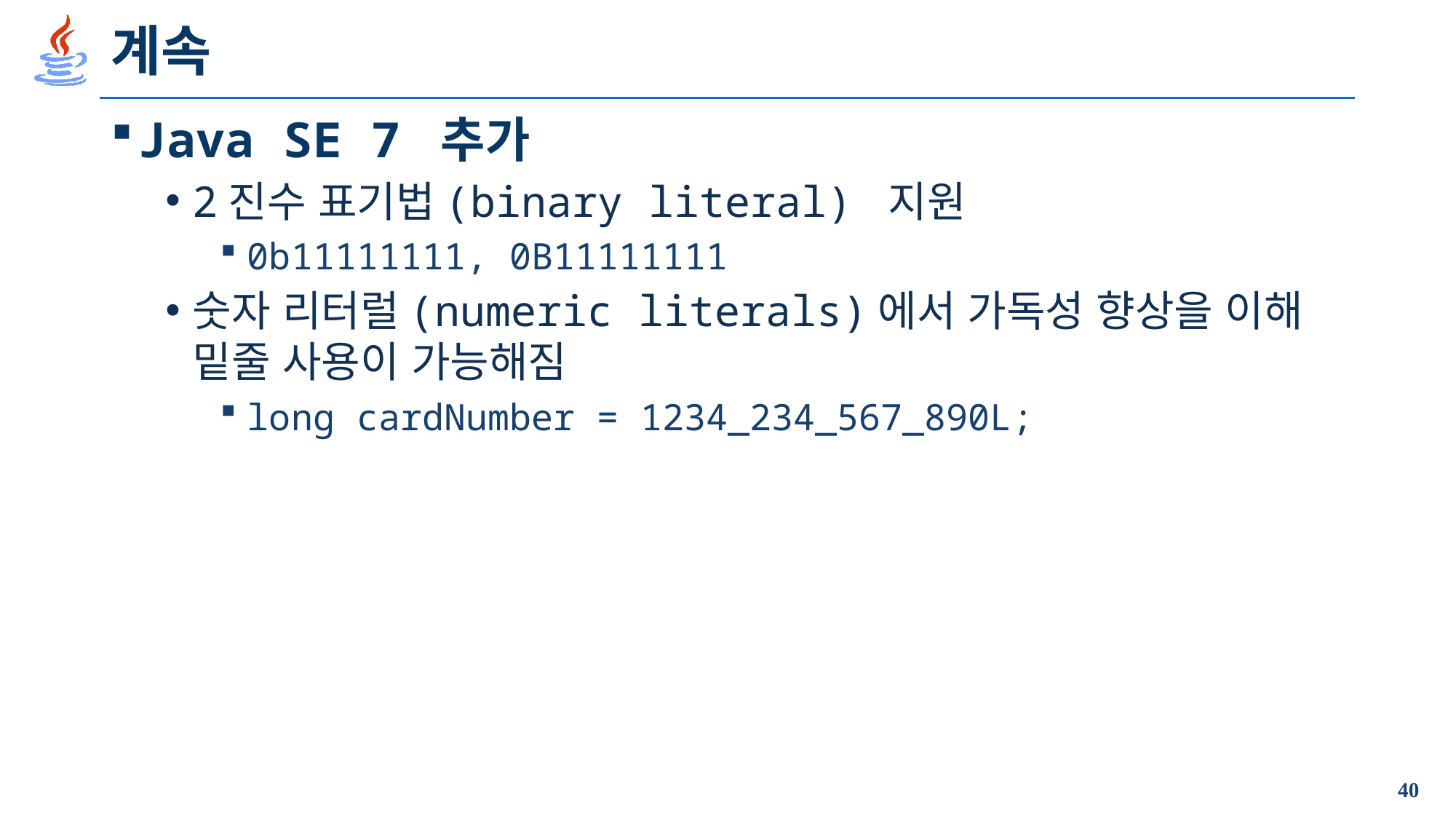

# 계속
Java SE 7 추가
2진수 표기법(binary literal) 지원
0b11111111, 0B11111111
숫자 리터럴(numeric literals)에서 가독성 향상을 이해 밑줄 사용이 가능해짐
long cardNumber = 1234_234_567_890L;

40